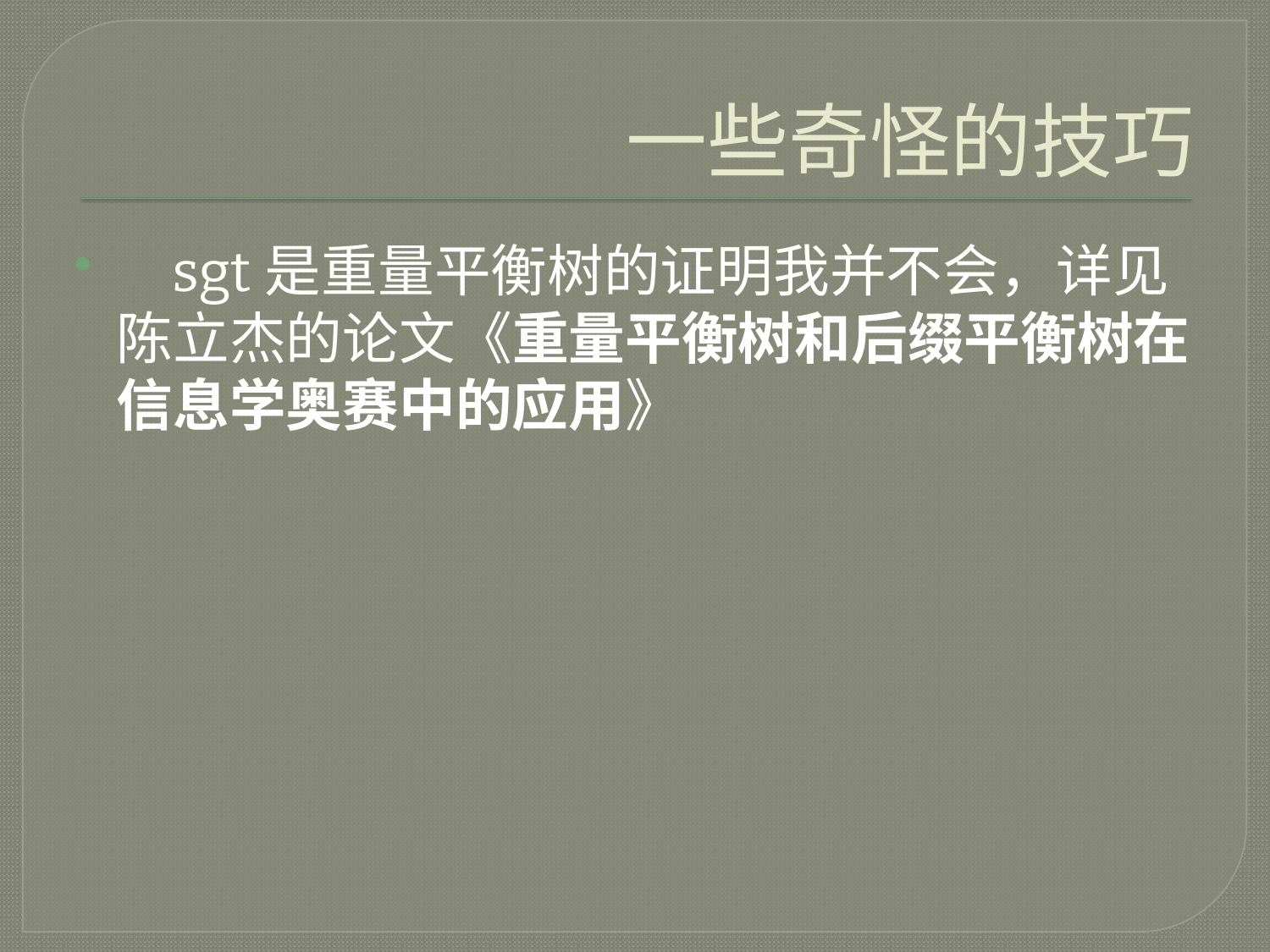

# 一些奇怪的技巧
     sgt是重量平衡树的证明我并不会，详见陈立杰的论文《重量平衡树和后缀平衡树在信息学奥赛中的应用》